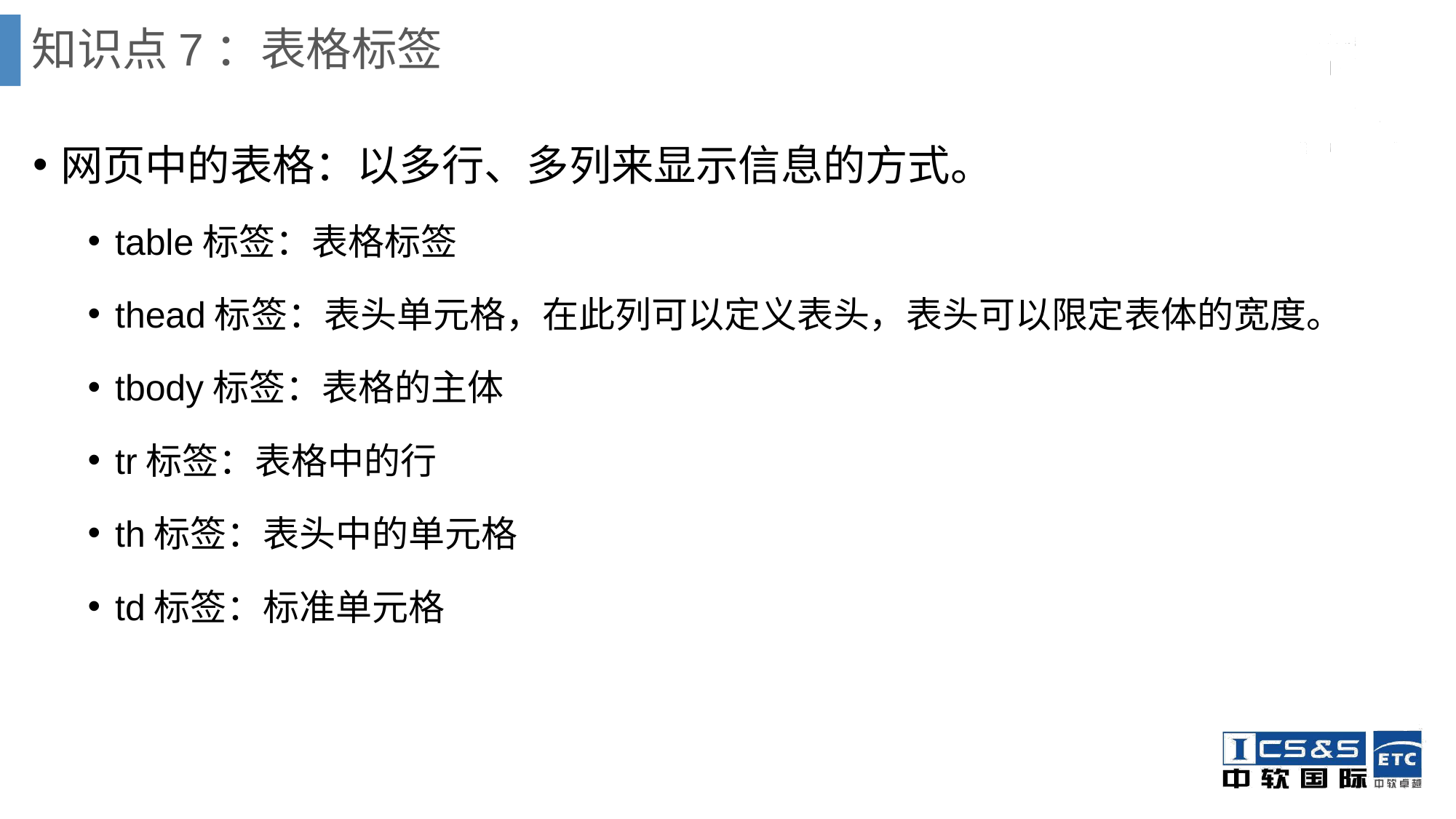

# 知识点7：表格标签
网页中的表格：以多行、多列来显示信息的方式。
table标签：表格标签
thead标签：表头单元格，在此列可以定义表头，表头可以限定表体的宽度。
tbody标签：表格的主体
tr标签：表格中的行
th标签：表头中的单元格
td标签：标准单元格